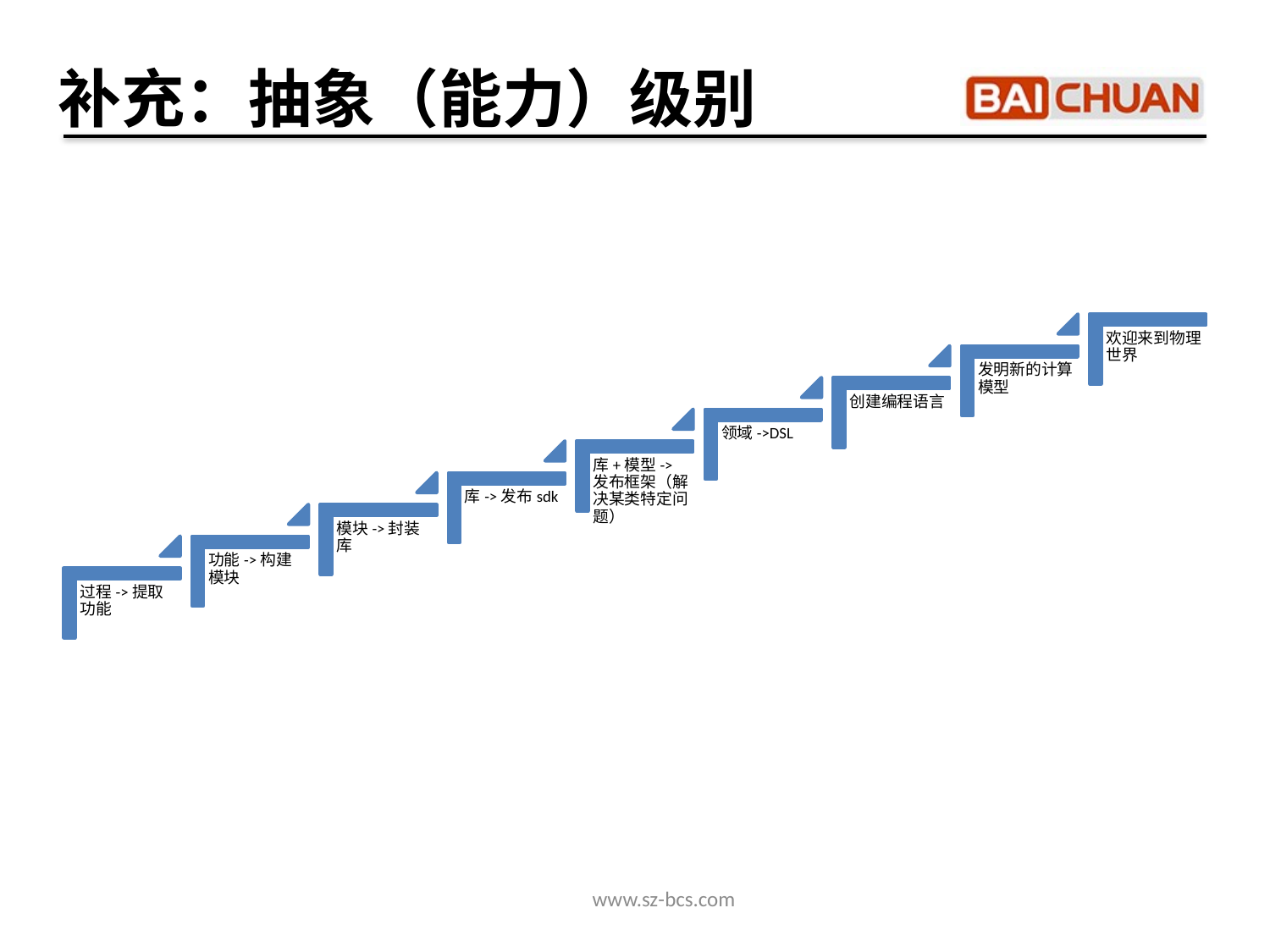

补充：抽象（能力）级别
过程->提取功能
功能->构建模块
模块->封装库
库->发布sdk
库+模型->发布框架（解决某类特定问题）
领域->DSL
创建编程语言
发明新的计算模型
欢迎来到物理世界
www.sz-bcs.com